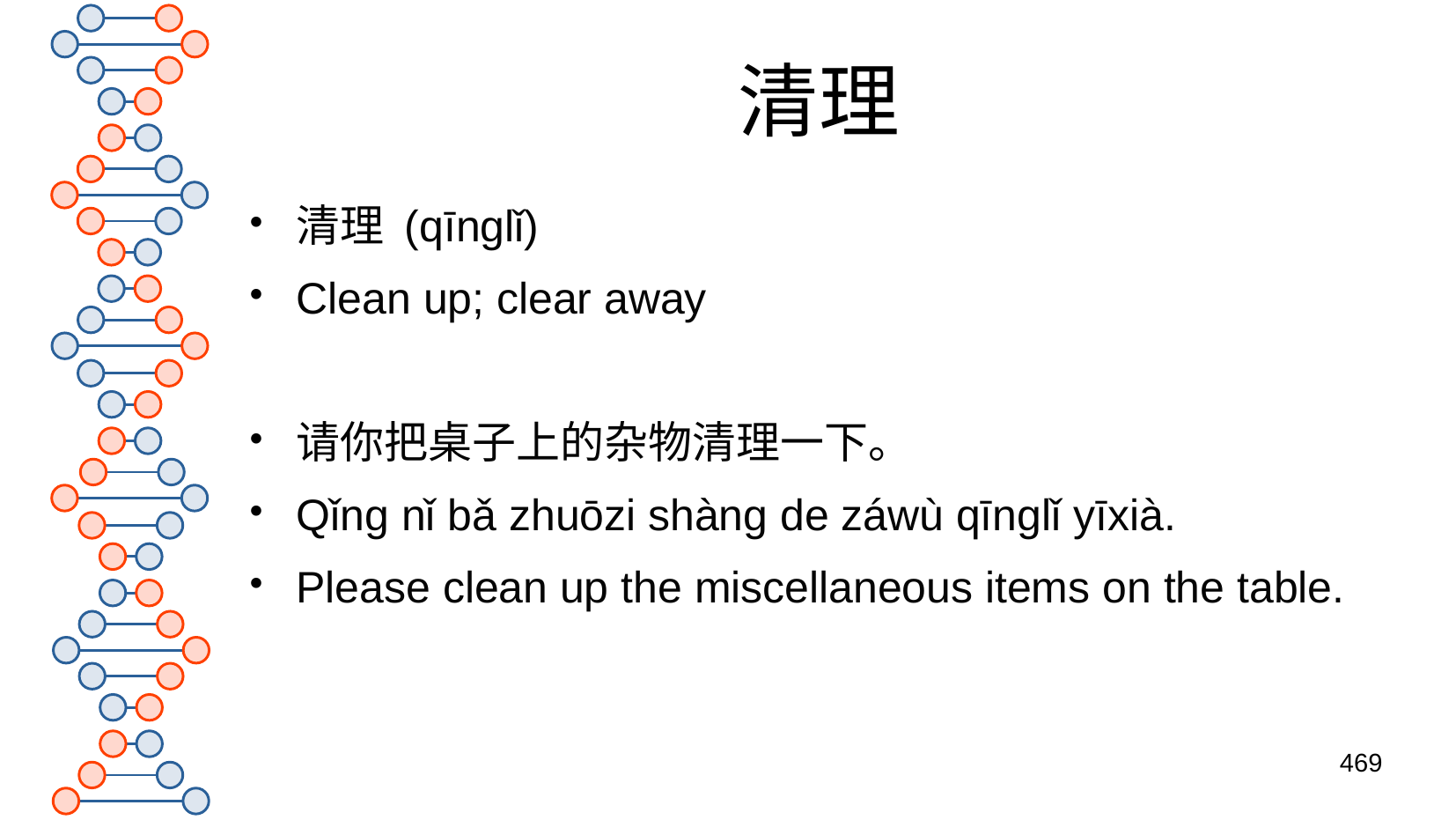

# 清理
清理 (qīnglǐ)
Clean up; clear away

请你把桌子上的杂物清理一下。
Qǐng nǐ bǎ zhuōzi shàng de záwù qīnglǐ yīxià.
Please clean up the miscellaneous items on the table.

469